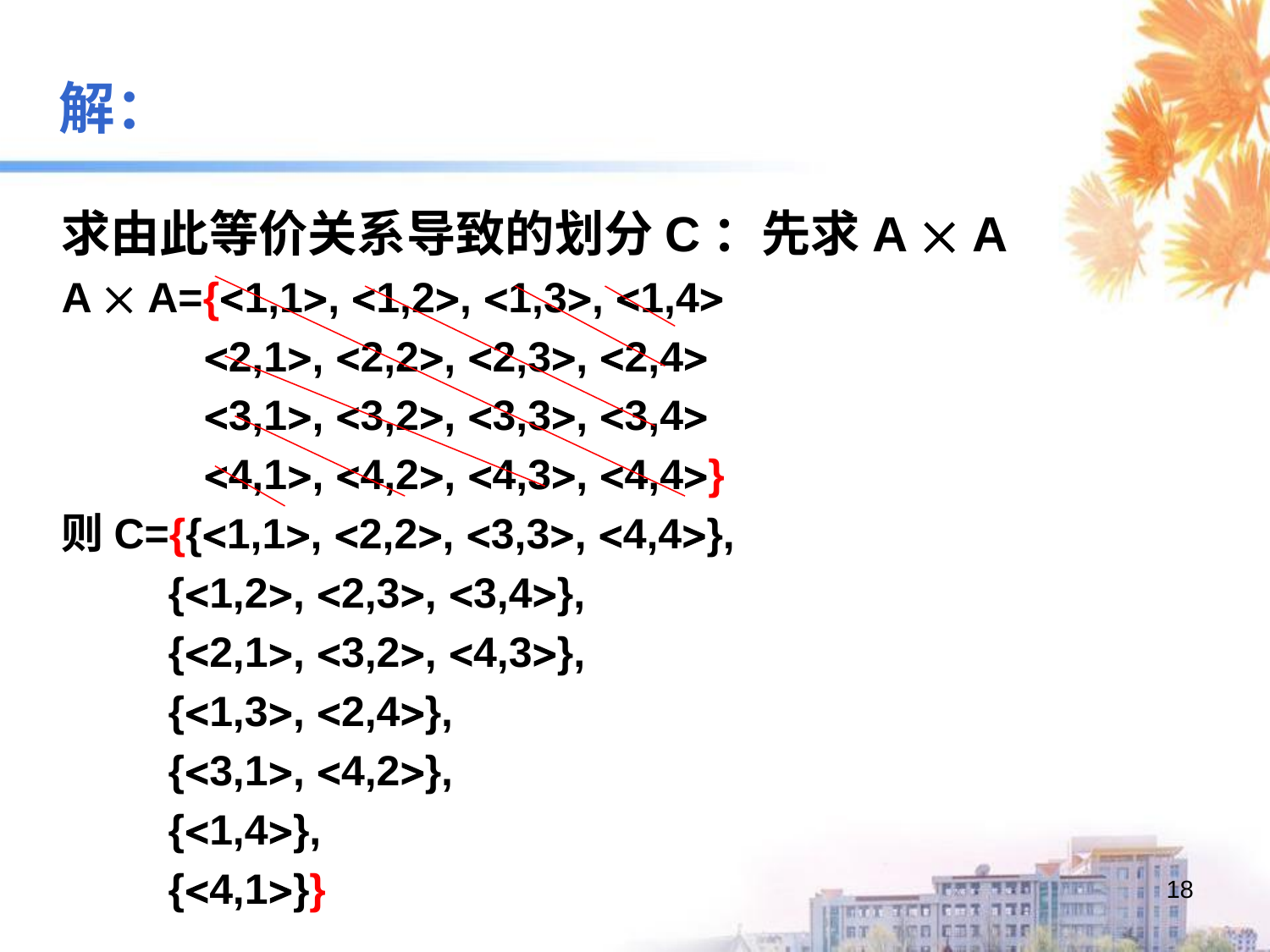

解：

求由此等价关系导致的划分C：先求A × A
A × A={<1,1>, <1,2>, <1,3>, <1,4>
            <2,1>, <2,2>, <2,3>, <2,4>
            <3,1>, <3,2>, <3,3>, <3,4>
            <4,1>, <4,2>, <4,3>, <4,4>}
则C={{<1,1>, <2,2>, <3,3>, <4,4>},
         {<1,2>, <2,3>, <3,4>},
         {<2,1>, <3,2>, <4,3>},
         {<1,3>, <2,4>},
         {<3,1>, <4,2>},
         {<1,4>},
         {<4,1>}}

18